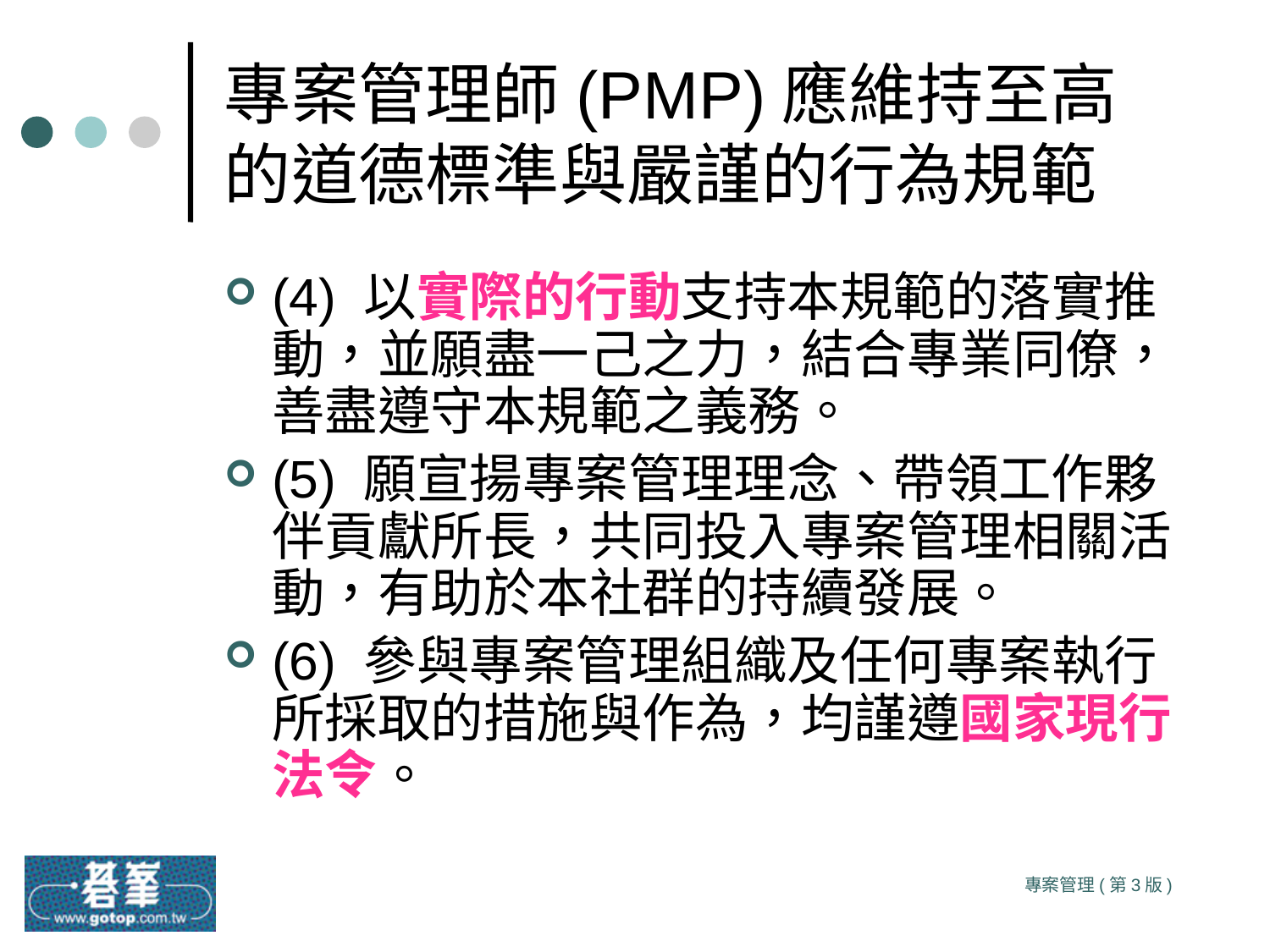

# 專案管理師(PMP)應維持至高的道德標準與嚴謹的行為規範
(4) 以實際的行動支持本規範的落實推動，並願盡一己之力，結合專業同僚，善盡遵守本規範之義務。
(5) 願宣揚專案管理理念、帶領工作夥伴貢獻所長，共同投入專案管理相關活動，有助於本社群的持續發展。
(6) 參與專案管理組織及任何專案執行所採取的措施與作為，均謹遵國家現行法令。
專案管理(第3版)